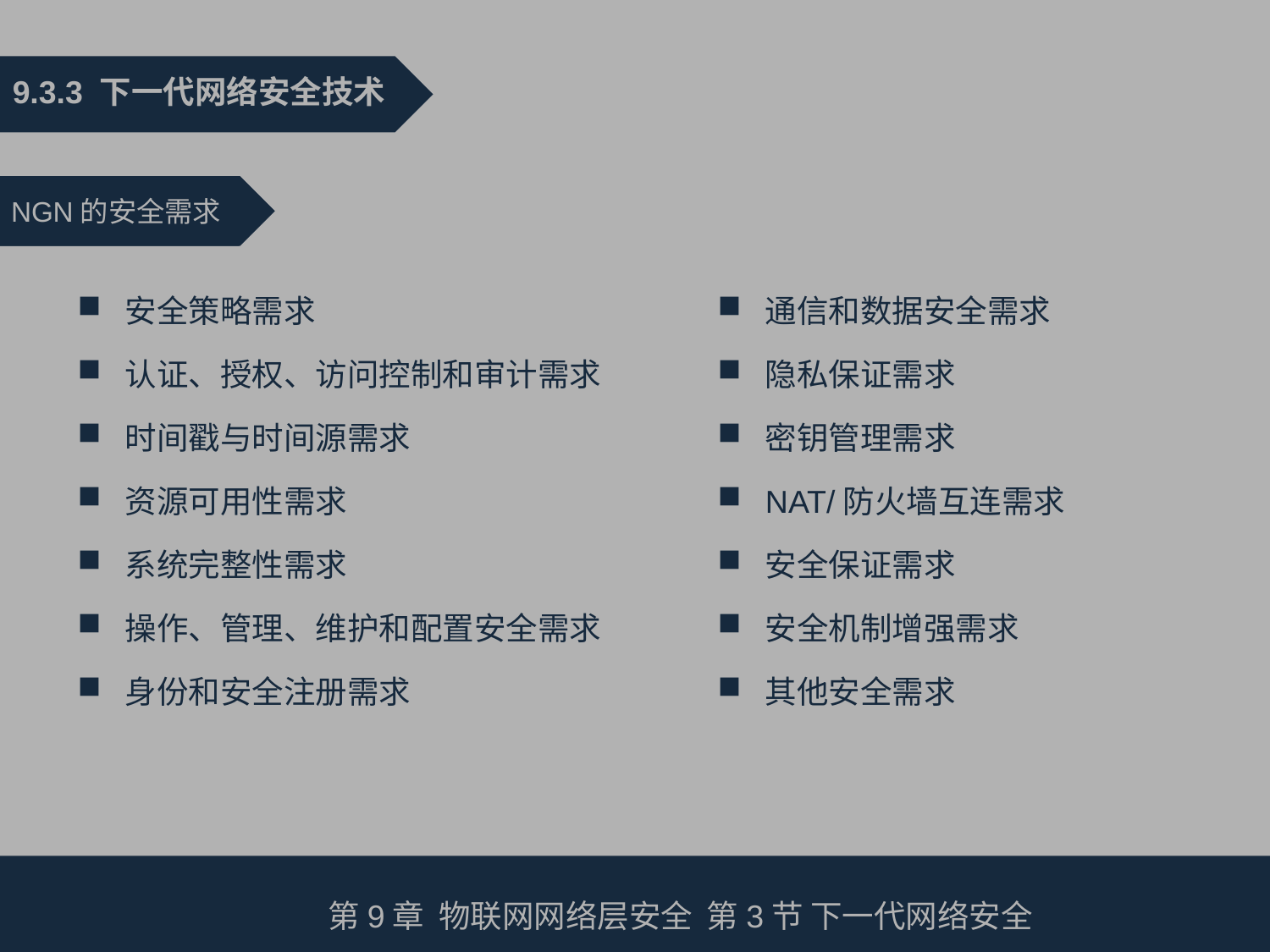

9.3.3 下一代网络安全技术
NGN的安全需求
安全策略需求
认证、授权、访问控制和审计需求
时间戳与时间源需求
资源可用性需求
系统完整性需求
操作、管理、维护和配置安全需求
身份和安全注册需求

通信和数据安全需求
隐私保证需求
密钥管理需求
NAT/防火墙互连需求
安全保证需求
安全机制增强需求
其他安全需求

第9章  物联网网络层安全  第3节 下一代网络安全